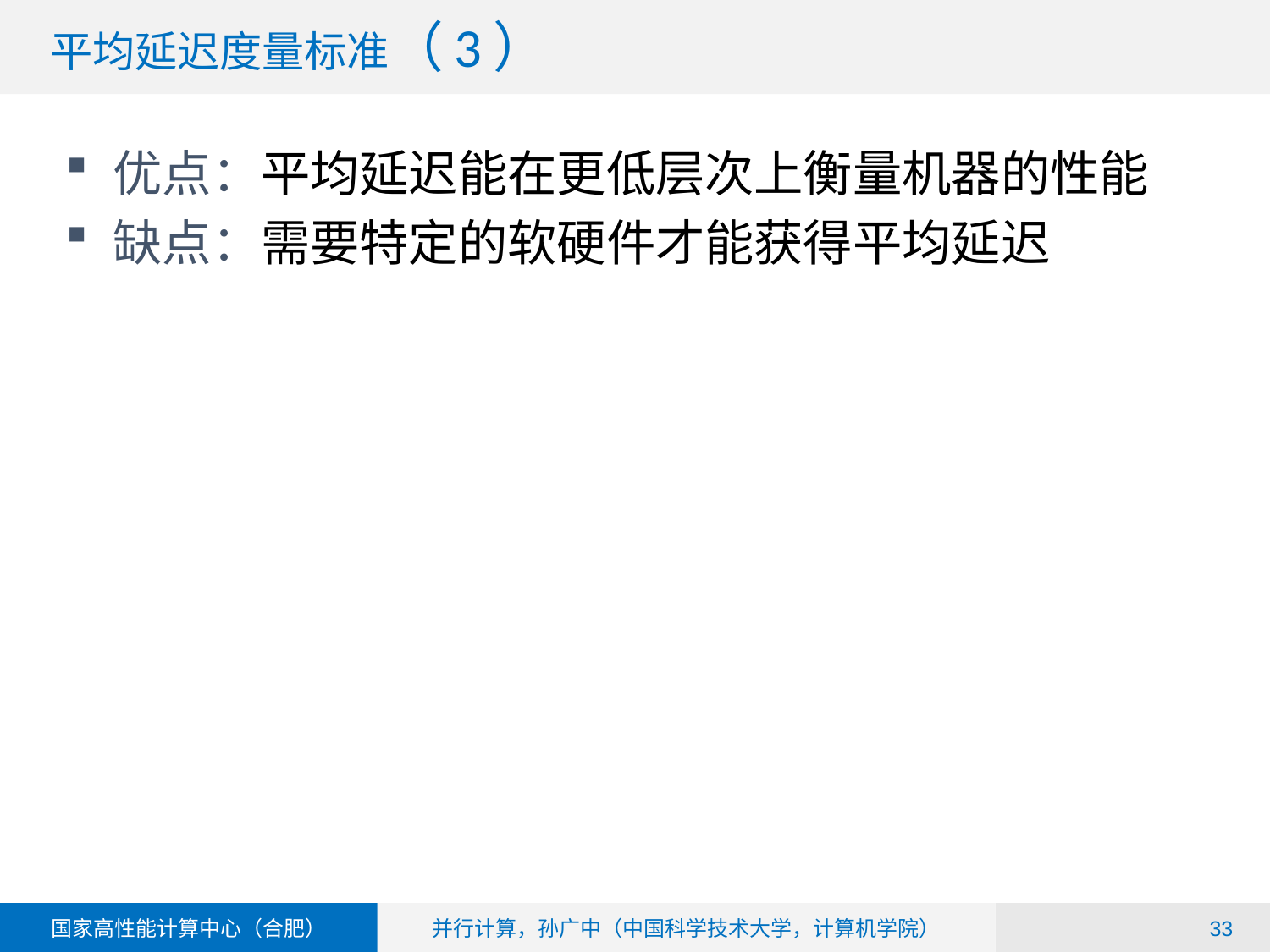

# 平均延迟度量标准（3）
优点：平均延迟能在更低层次上衡量机器的性能
缺点：需要特定的软硬件才能获得平均延迟

33